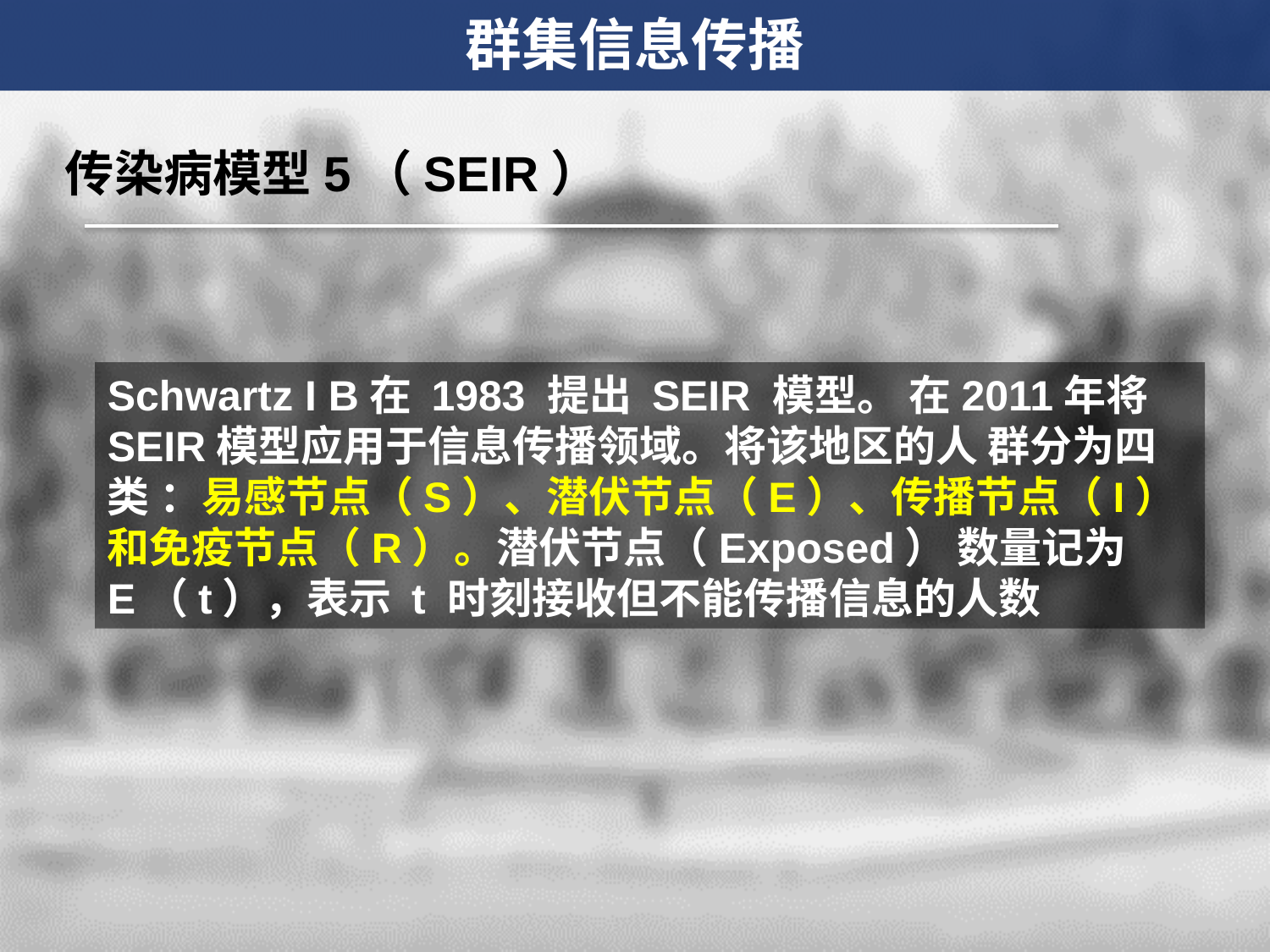

群集信息传播
传染病模型5（SEIR）
Schwartz I B在 1983 提出 SEIR 模型。 在2011年将SEIR模型应用于信息传播领域。将该地区的人 群分为四类 ：易感节点（S）、潜伏节点（E）、传播节点（I）和免疫节点（R）。潜伏节点（Exposed） 数量记为E（t），表示 t 时刻接收但不能传播信息的人数